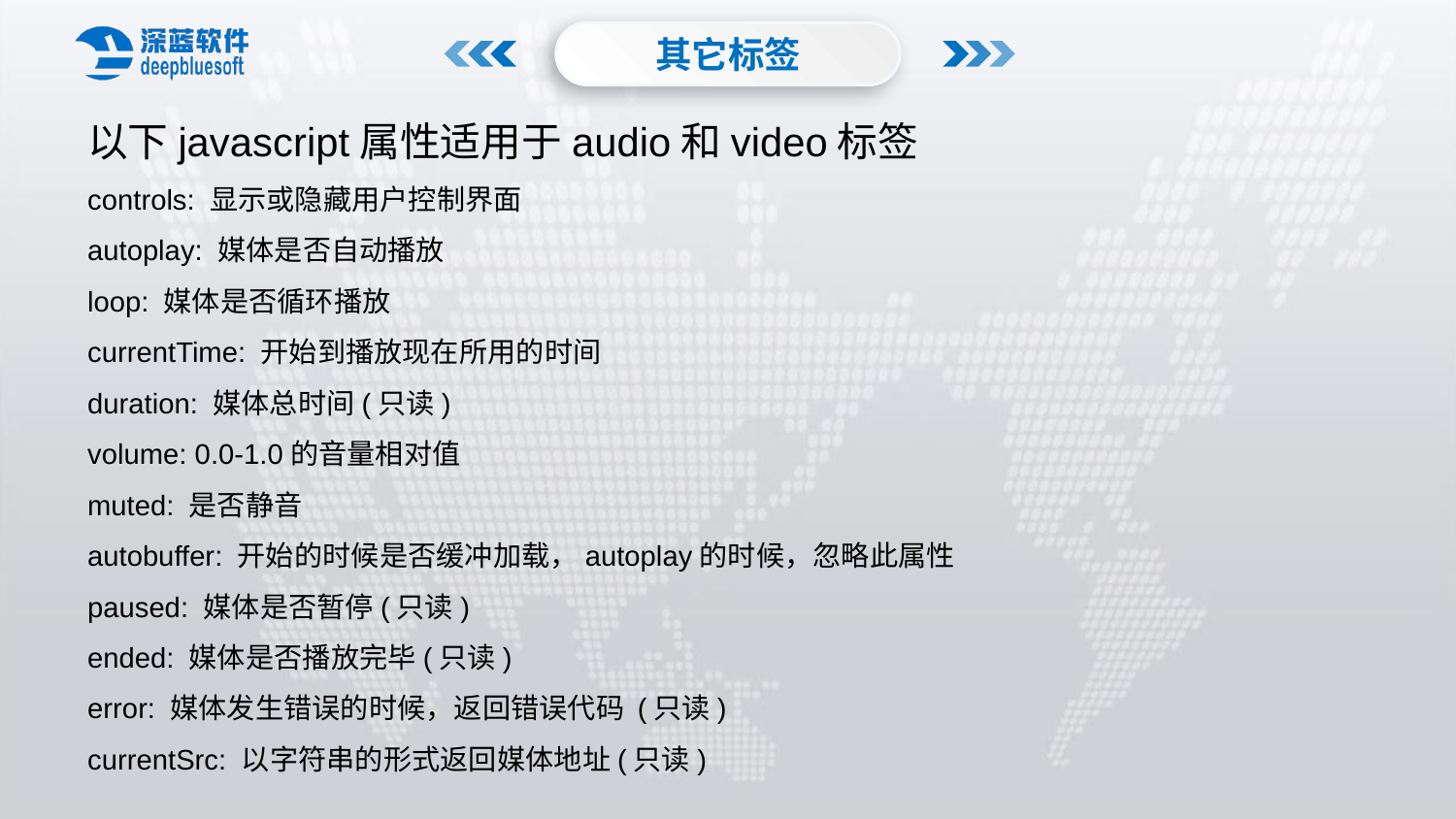

其它标签

以下javascript属性适用于audio和video标签
controls: 显示或隐藏用户控制界面
autoplay: 媒体是否自动播放
loop: 媒体是否循环播放
currentTime: 开始到播放现在所用的时间
duration: 媒体总时间(只读)
volume: 0.0-1.0的音量相对值
muted: 是否静音
autobuffer: 开始的时候是否缓冲加载，autoplay的时候，忽略此属性
paused: 媒体是否暂停(只读)
ended: 媒体是否播放完毕(只读)
error: 媒体发生错误的时候，返回错误代码 (只读)
currentSrc: 以字符串的形式返回媒体地址(只读)